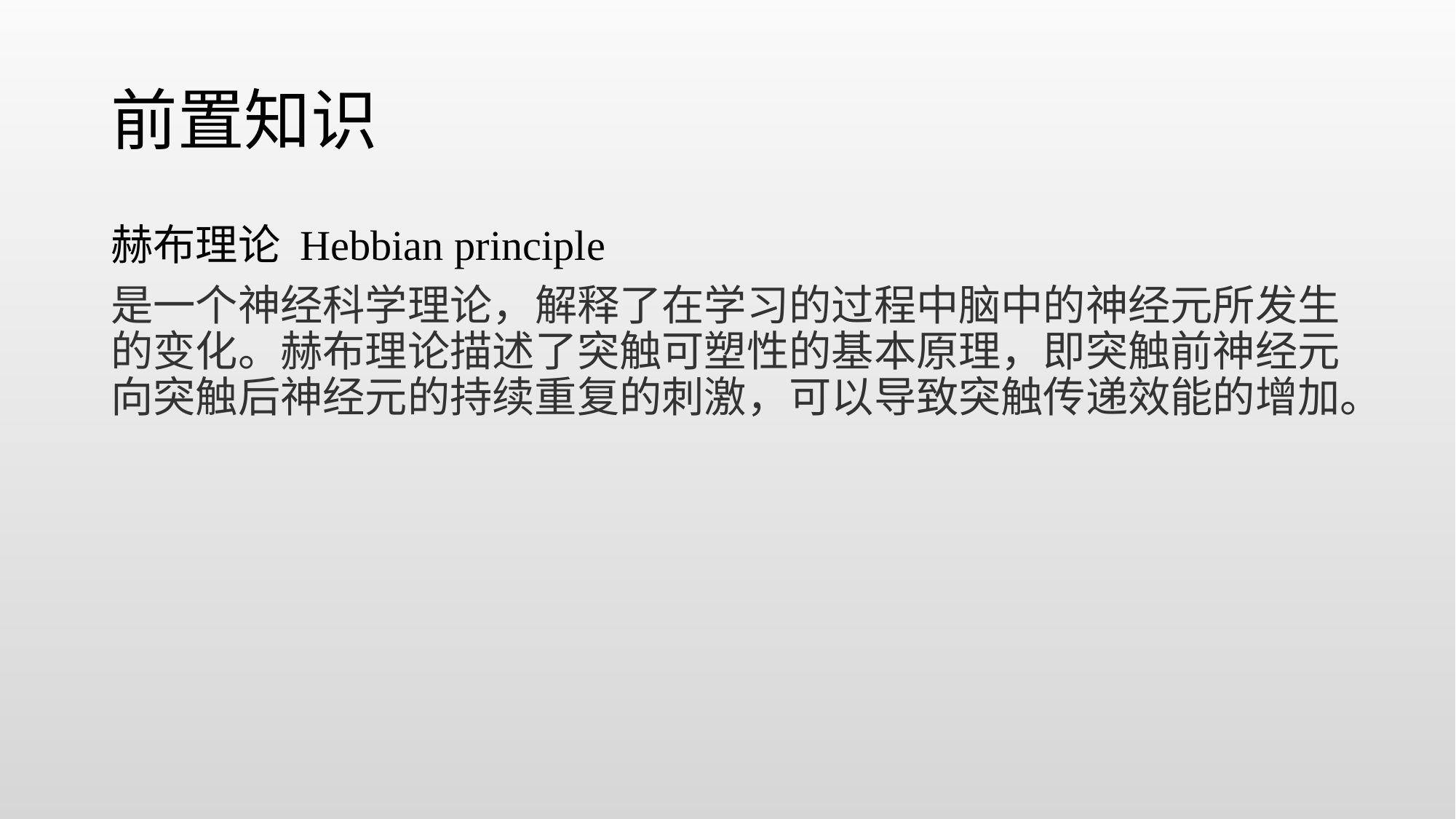

# 前置知识
赫布理论 Hebbian principle
是一个神经科学理论，解释了在学习的过程中脑中的神经元所发生的变化。赫布理论描述了突触可塑性的基本原理，即突触前神经元向突触后神经元的持续重复的刺激，可以导致突触传递效能的增加。